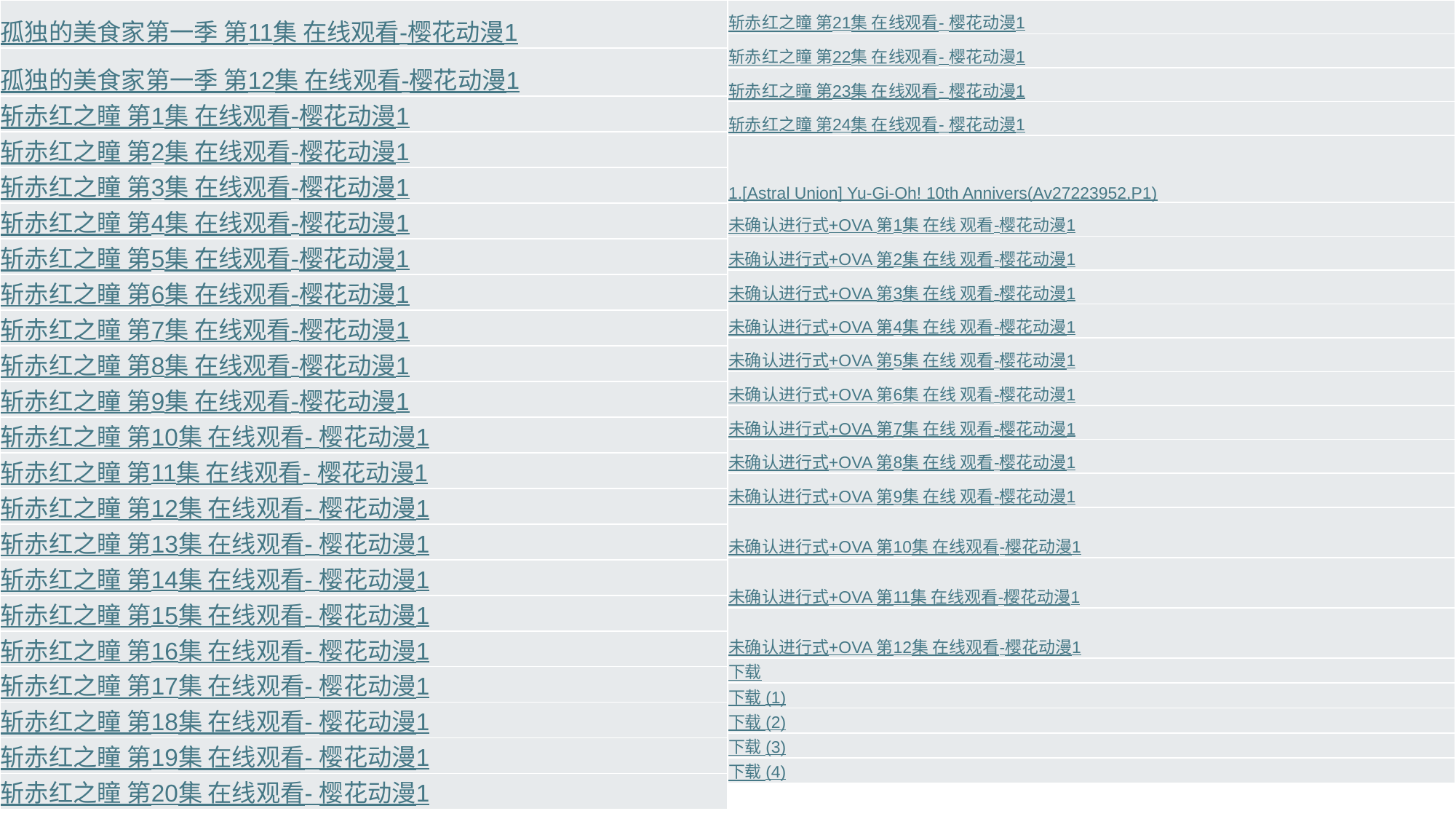

| 孤独的美食家第一季 第11集 在线观看-樱花动漫1 |
| --- |
| 孤独的美食家第一季 第12集 在线观看-樱花动漫1 |
| 斩赤红之瞳 第1集 在线观看-樱花动漫1 |
| 斩赤红之瞳 第2集 在线观看-樱花动漫1 |
| 斩赤红之瞳 第3集 在线观看-樱花动漫1 |
| 斩赤红之瞳 第4集 在线观看-樱花动漫1 |
| 斩赤红之瞳 第5集 在线观看-樱花动漫1 |
| 斩赤红之瞳 第6集 在线观看-樱花动漫1 |
| 斩赤红之瞳 第7集 在线观看-樱花动漫1 |
| 斩赤红之瞳 第8集 在线观看-樱花动漫1 |
| 斩赤红之瞳 第9集 在线观看-樱花动漫1 |
| 斩赤红之瞳 第10集 在线观看- 樱花动漫1 |
| 斩赤红之瞳 第11集 在线观看- 樱花动漫1 |
| 斩赤红之瞳 第12集 在线观看- 樱花动漫1 |
| 斩赤红之瞳 第13集 在线观看- 樱花动漫1 |
| 斩赤红之瞳 第14集 在线观看- 樱花动漫1 |
| 斩赤红之瞳 第15集 在线观看- 樱花动漫1 |
| 斩赤红之瞳 第16集 在线观看- 樱花动漫1 |
| 斩赤红之瞳 第17集 在线观看- 樱花动漫1 |
| 斩赤红之瞳 第18集 在线观看- 樱花动漫1 |
| 斩赤红之瞳 第19集 在线观看- 樱花动漫1 |
| 斩赤红之瞳 第20集 在线观看- 樱花动漫1 |
| 斩赤红之瞳 第21集 在线观看- 樱花动漫1 |
| --- |
| 斩赤红之瞳 第22集 在线观看- 樱花动漫1 |
| 斩赤红之瞳 第23集 在线观看- 樱花动漫1 |
| 斩赤红之瞳 第24集 在线观看- 樱花动漫1 |
| 1.[Astral Union] Yu-Gi-Oh! 10th Annivers(Av27223952,P1) |
| 未确认进行式+OVA 第1集 在线 观看-樱花动漫1 |
| 未确认进行式+OVA 第2集 在线 观看-樱花动漫1 |
| 未确认进行式+OVA 第3集 在线 观看-樱花动漫1 |
| 未确认进行式+OVA 第4集 在线 观看-樱花动漫1 |
| 未确认进行式+OVA 第5集 在线 观看-樱花动漫1 |
| 未确认进行式+OVA 第6集 在线 观看-樱花动漫1 |
| 未确认进行式+OVA 第7集 在线 观看-樱花动漫1 |
| 未确认进行式+OVA 第8集 在线 观看-樱花动漫1 |
| 未确认进行式+OVA 第9集 在线 观看-樱花动漫1 |
| 未确认进行式+OVA 第10集 在线观看-樱花动漫1 |
| 未确认进行式+OVA 第11集 在线观看-樱花动漫1 |
| 未确认进行式+OVA 第12集 在线观看-樱花动漫1 |
| 下载 |
| 下载 (1) |
| 下载 (2) |
| 下载 (3) |
| 下载 (4) |